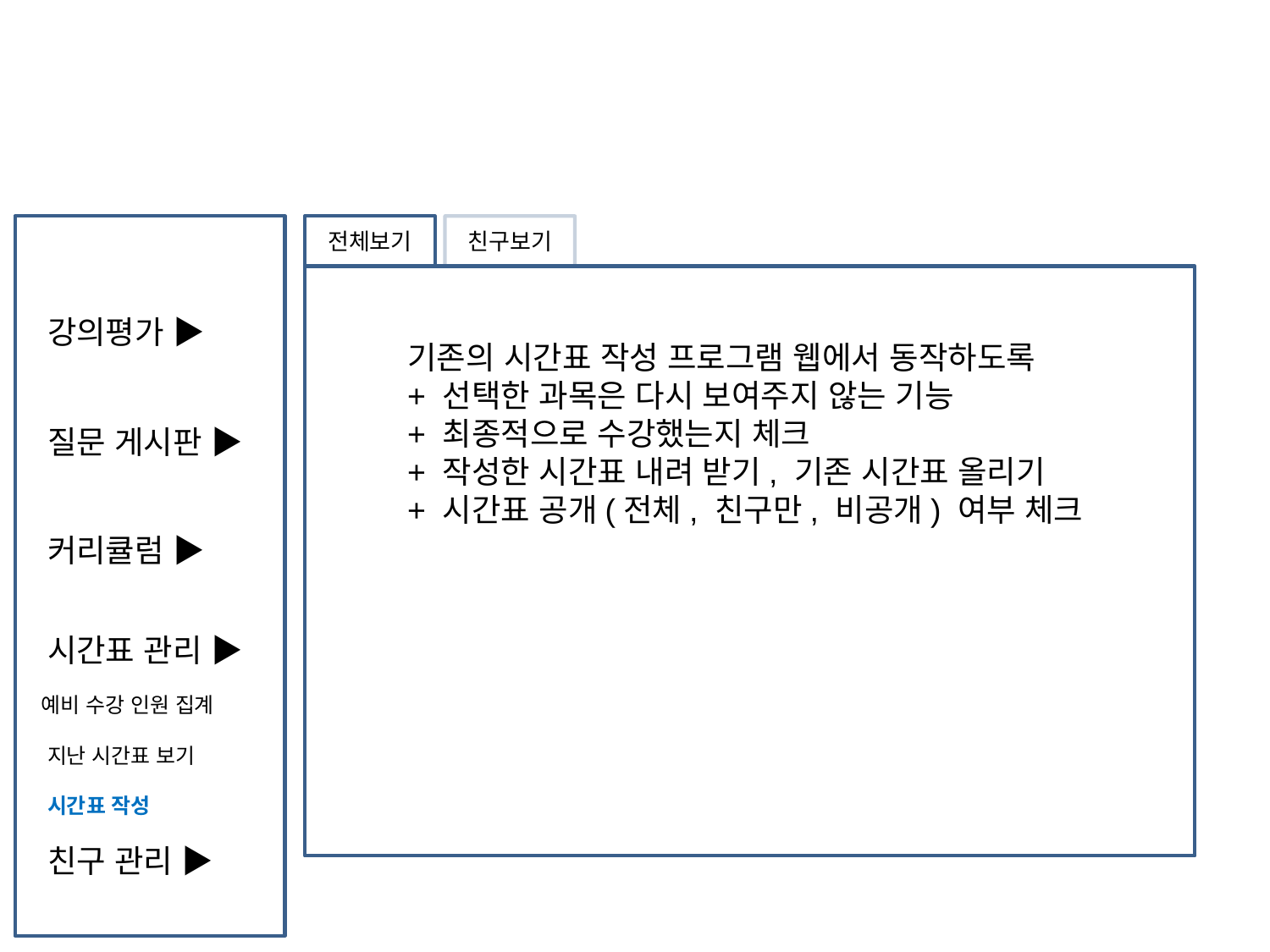

전체보기
친구보기

강의평가 ▶
기존의 시간표 작성 프로그램 웹에서 동작하도록
+ 선택한 과목은 다시 보여주지 않는 기능
+ 최종적으로 수강했는지 체크
+ 작성한 시간표 내려 받기, 기존 시간표 올리기
+ 시간표 공개(전체, 친구만, 비공개) 여부 체크
질문 게시판 ▶
커리큘럼 ▶
시간표 관리 ▶
예비 수강 인원 집계
지난 시간표 보기
시간표 작성
친구 관리 ▶